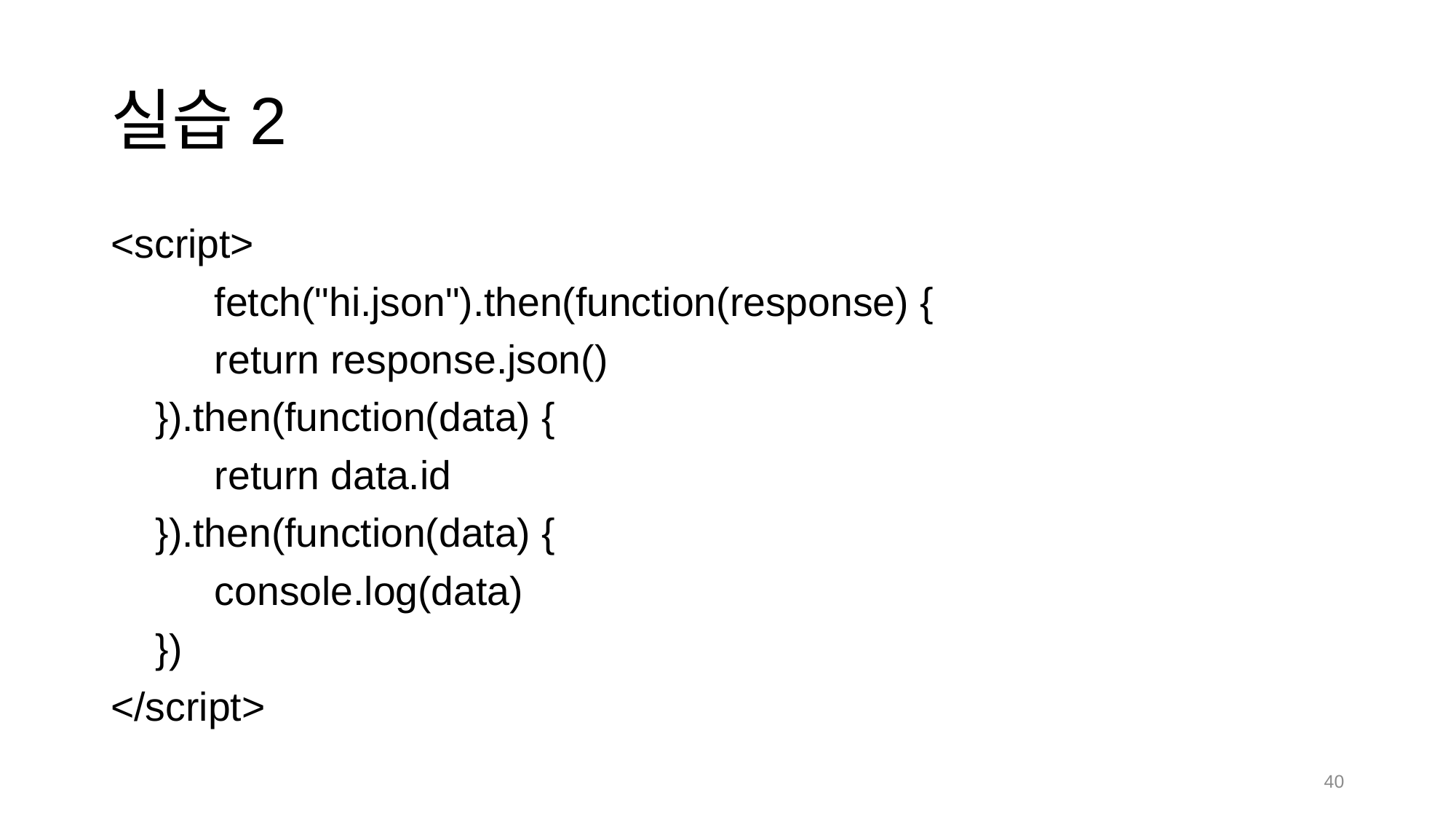

# 실습2
<script>
	fetch("hi.json").then(function(response) {
    	return response.json()
    }).then(function(data) {
    	return data.id
    }).then(function(data) {
    	console.log(data)
    })
</script>
40